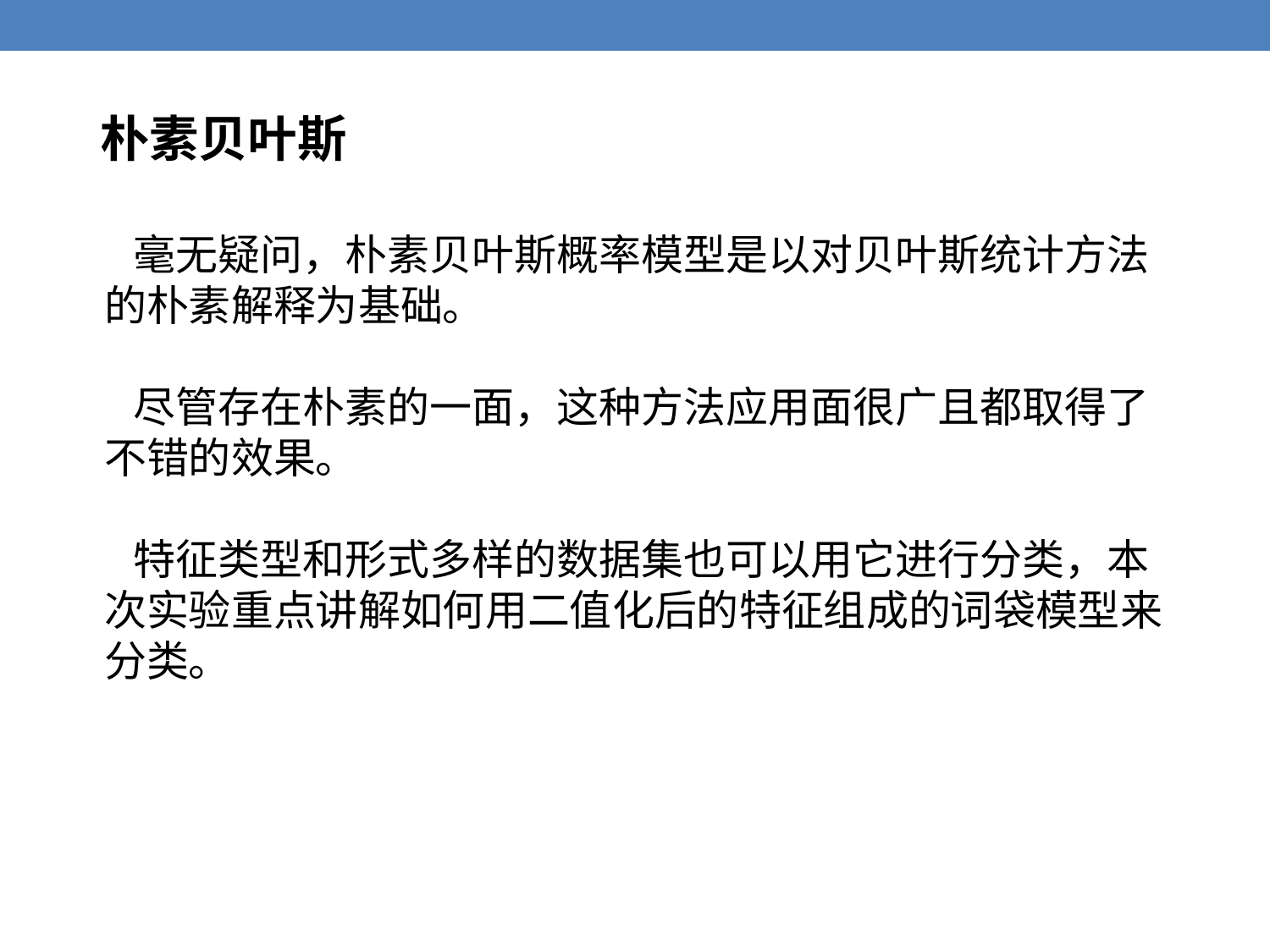

朴素贝叶斯
  毫无疑问，朴素贝叶斯概率模型是以对贝叶斯统计方法的朴素解释为基础。

  尽管存在朴素的一面，这种方法应用面很广且都取得了不错的效果。

  特征类型和形式多样的数据集也可以用它进行分类，本次实验重点讲解如何用二值化后的特征组成的词袋模型来分类。